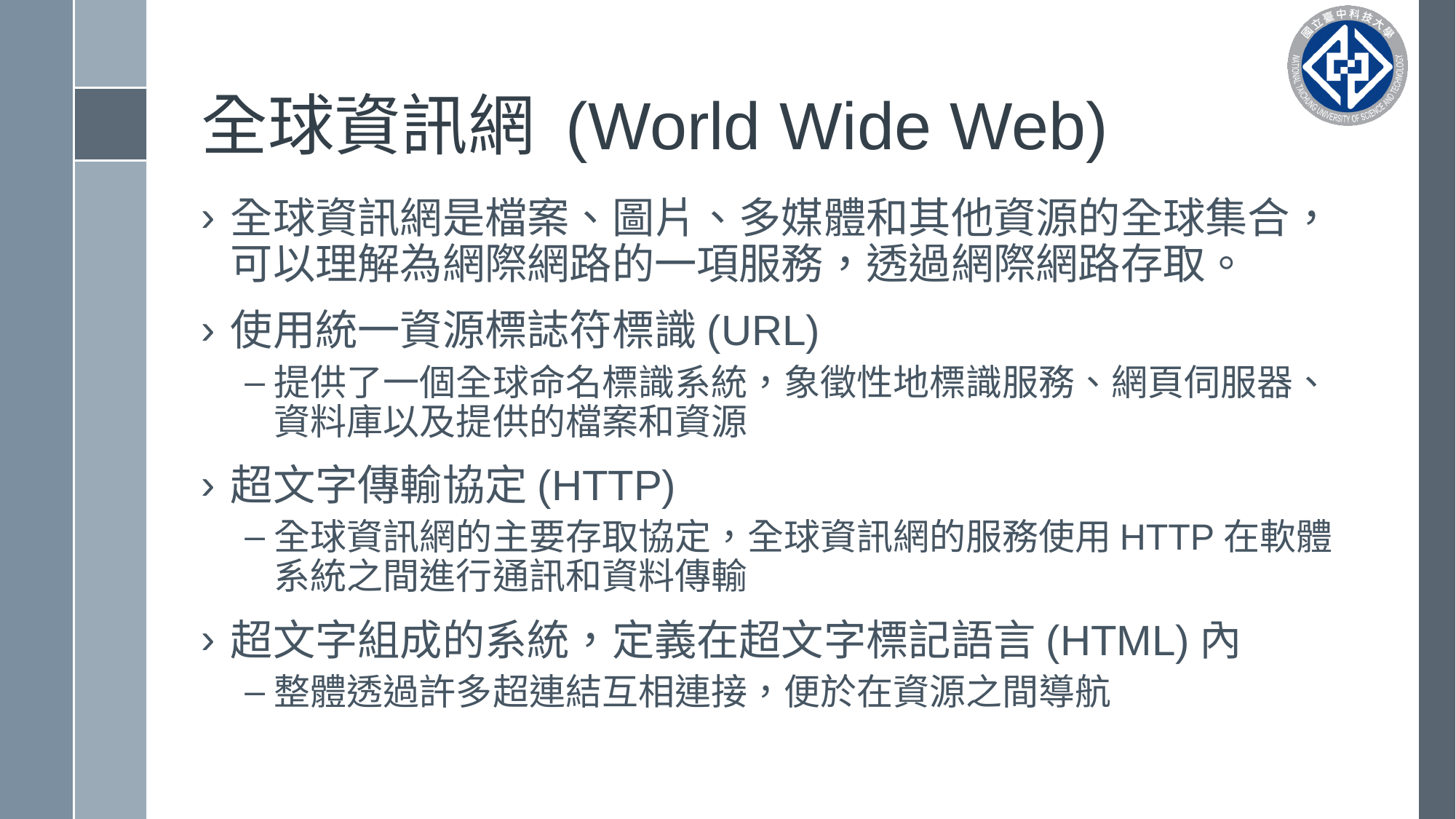

# 全球資訊網 (World Wide Web)
全球資訊網是檔案、圖片、多媒體和其他資源的全球集合，可以理解為網際網路的一項服務，透過網際網路存取。
使用統一資源標誌符標識(URL)
提供了一個全球命名標識系統，象徵性地標識服務、網頁伺服器、資料庫以及提供的檔案和資源
超文字傳輸協定(HTTP)
全球資訊網的主要存取協定，全球資訊網的服務使用HTTP在軟體系統之間進行通訊和資料傳輸
超文字組成的系統，定義在超文字標記語言(HTML)內
整體透過許多超連結互相連接，便於在資源之間導航